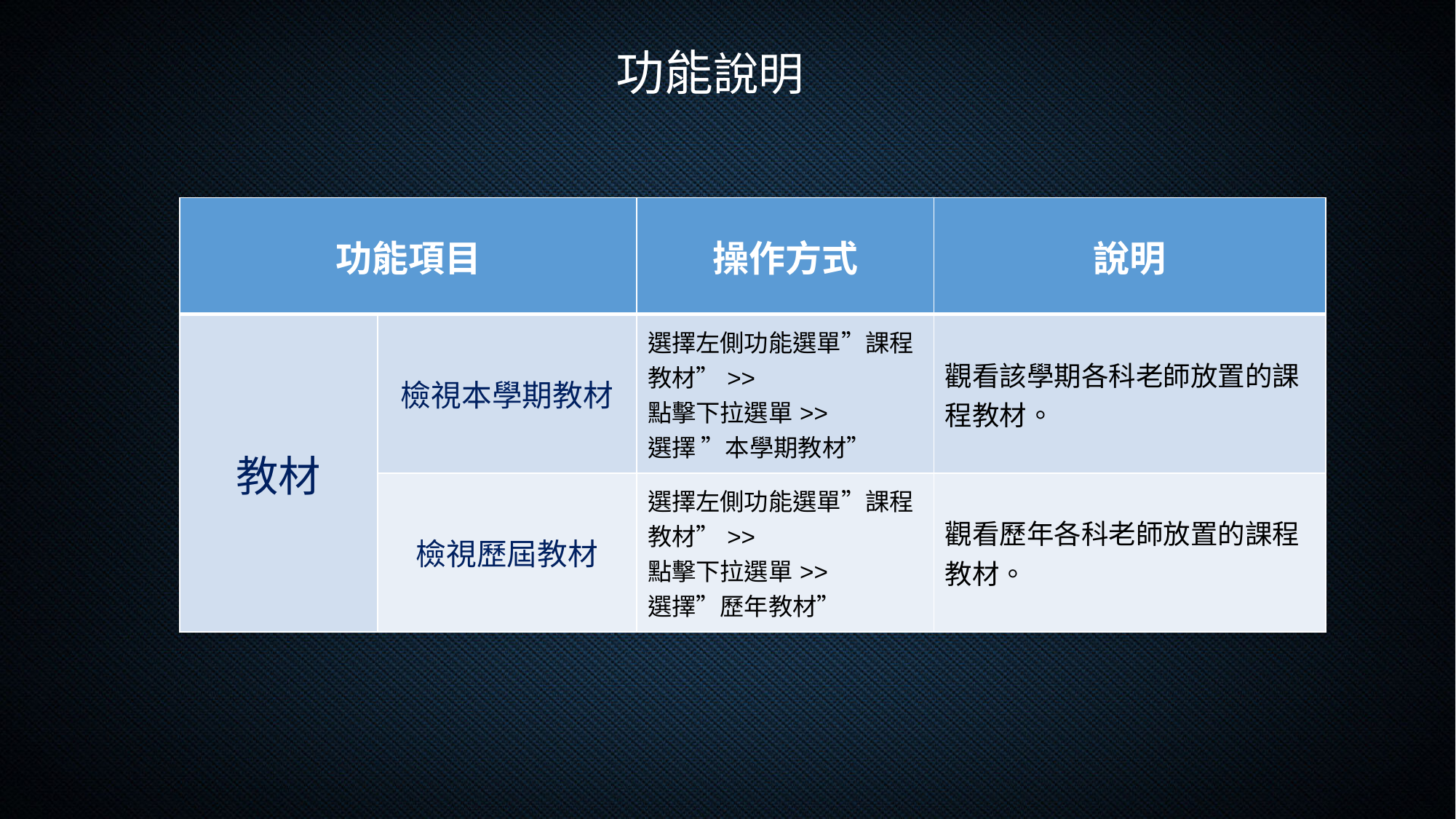

功能說明
| 功能項目 |  | 操作方式 | 說明 |
| --- | --- | --- | --- |
| 教材 | 檢視本學期教材 | 選擇左側功能選單”課程教材”>> 點擊下拉選單>> 選擇 ”本學期教材” | 觀看該學期各科老師放置的課程教材。 |
|  | 檢視歷屆教材 | 選擇左側功能選單”課程教材”>> 點擊下拉選單>> 選擇”歷年教材” | 觀看歷年各科老師放置的課程教材。 |